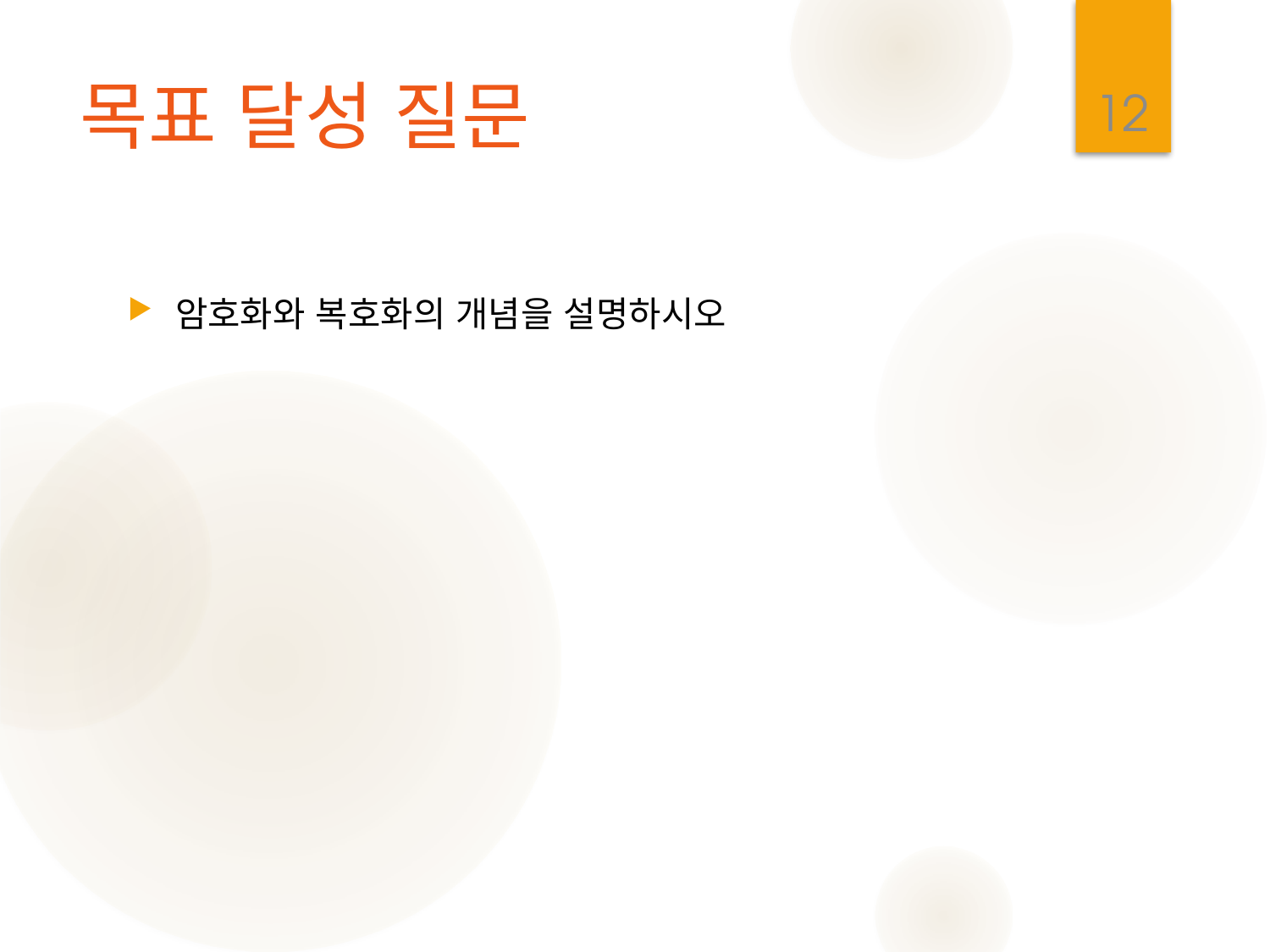

12
# 목표 달성 질문
암호화와 복호화의 개념을 설명하시오